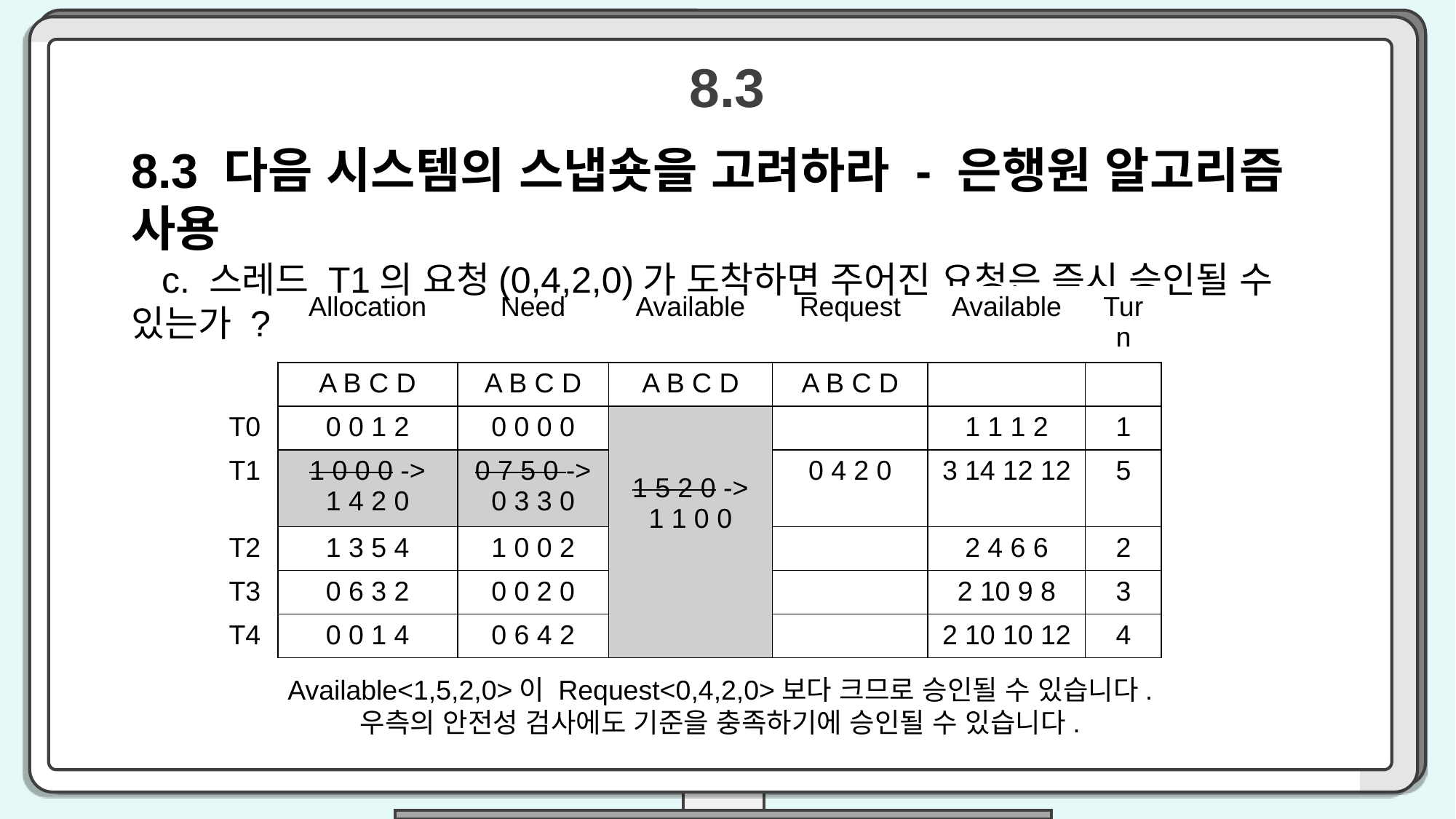

8.3
8.3 다음 시스템의 스냅숏을 고려하라 - 은행원 알고리즘 사용
   c. 스레드 T1의 요청(0,4,2,0)가 도착하면 주어진 요청은 즉시 승인될 수 있는가 ?

|  | Allocation | Need | Available | Request | Available | Turn |
| --- | --- | --- | --- | --- | --- | --- |
|  | A B C D | A B C D | A B C D | A B C D |  |  |
| T0 | 0 0 1 2 | 0 0 0 0 | 1 5 2 0 -> 1 1 0 0 |  | 1 1 1 2 | 1 |
| T1 | 1 0 0 0 -> 1 4 2 0 | 0 7 5 0 -> 0 3 3 0 |  | 0 4 2 0 | 3 14 12 12 | 5 |
| T2 | 1 3 5 4 | 1 0 0 2 |  |  | 2 4 6 6 | 2 |
| T3 | 0 6 3 2 | 0 0 2 0 |  |  | 2 10 9 8 | 3 |
| T4 | 0 0 1 4 | 0 6 4 2 |  |  | 2 10 10 12 | 4 |
Available<1,5,2,0>이 Request<0,4,2,0>보다 크므로 승인될 수 있습니다.
우측의 안전성 검사에도 기준을 충족하기에 승인될 수 있습니다.